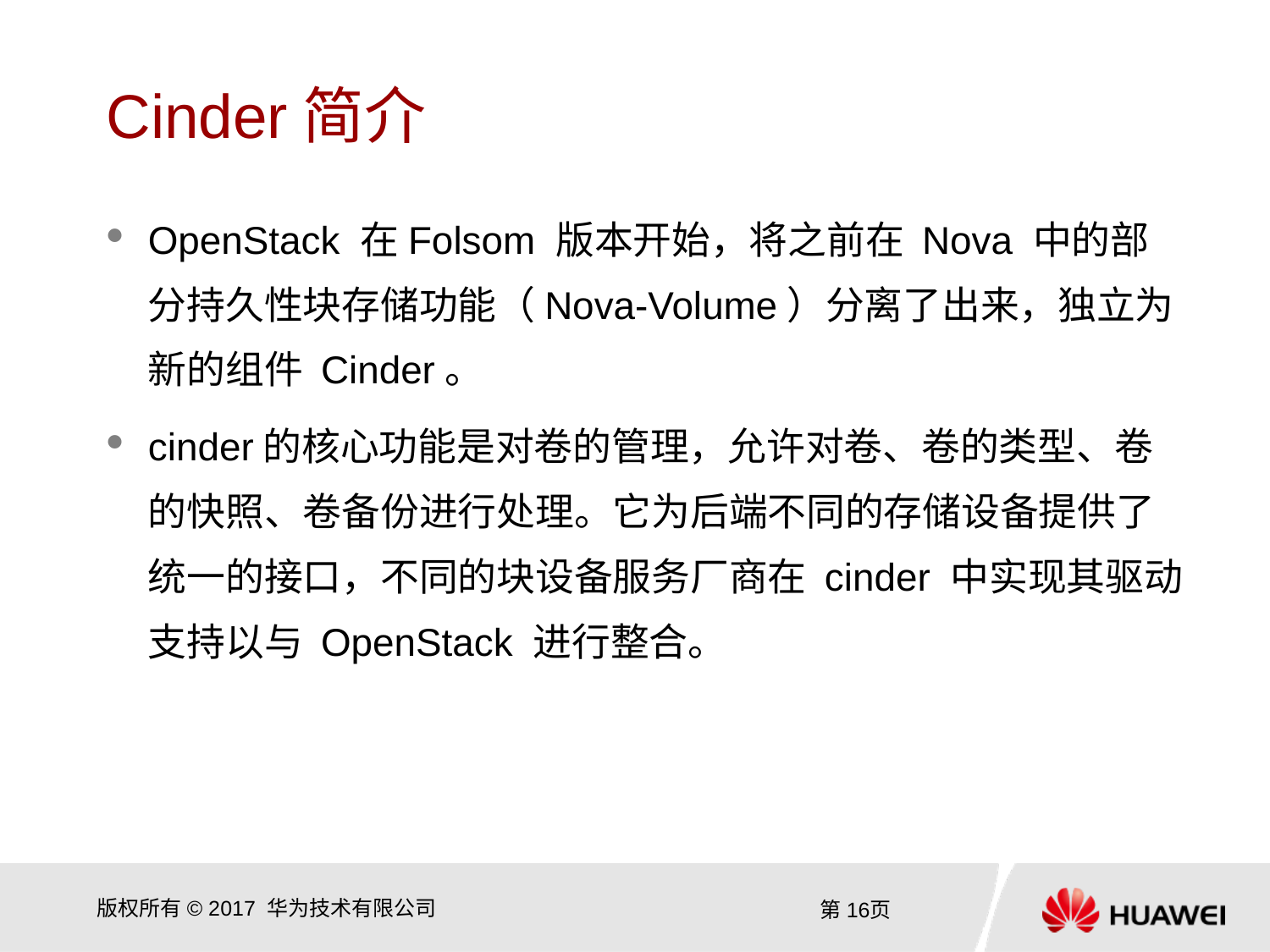

# Cinder简介
OpenStack 在Folsom 版本开始，将之前在 Nova 中的部分持久性块存储功能（Nova-Volume）分离了出来，独立为新的组件 Cinder。
cinder的核心功能是对卷的管理，允许对卷、卷的类型、卷的快照、卷备份进行处理。它为后端不同的存储设备提供了统一的接口，不同的块设备服务厂商在 cinder 中实现其驱动支持以与 OpenStack 进行整合。